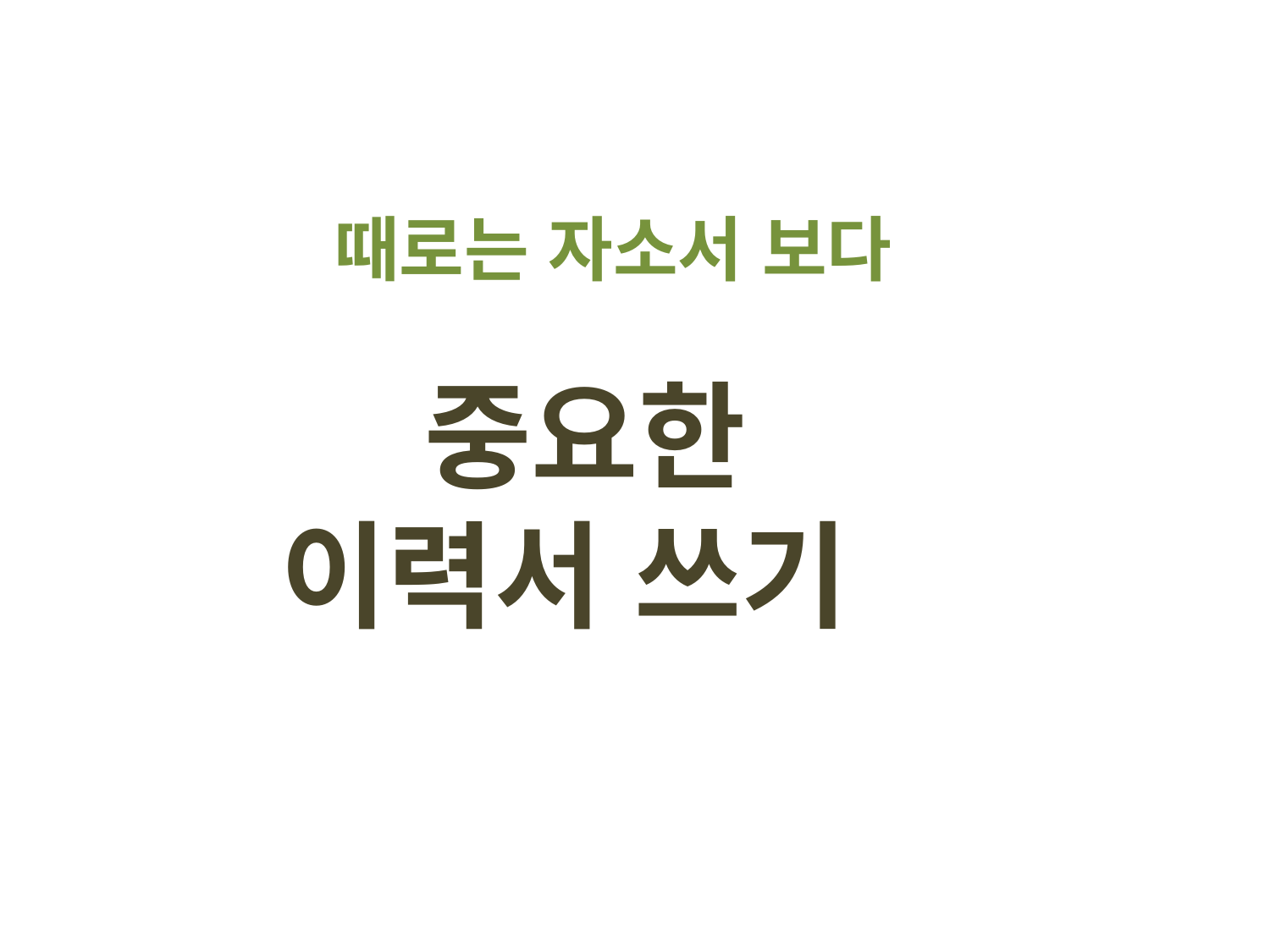

때로는 자소서 보다

# 중요한 이력서 쓰기